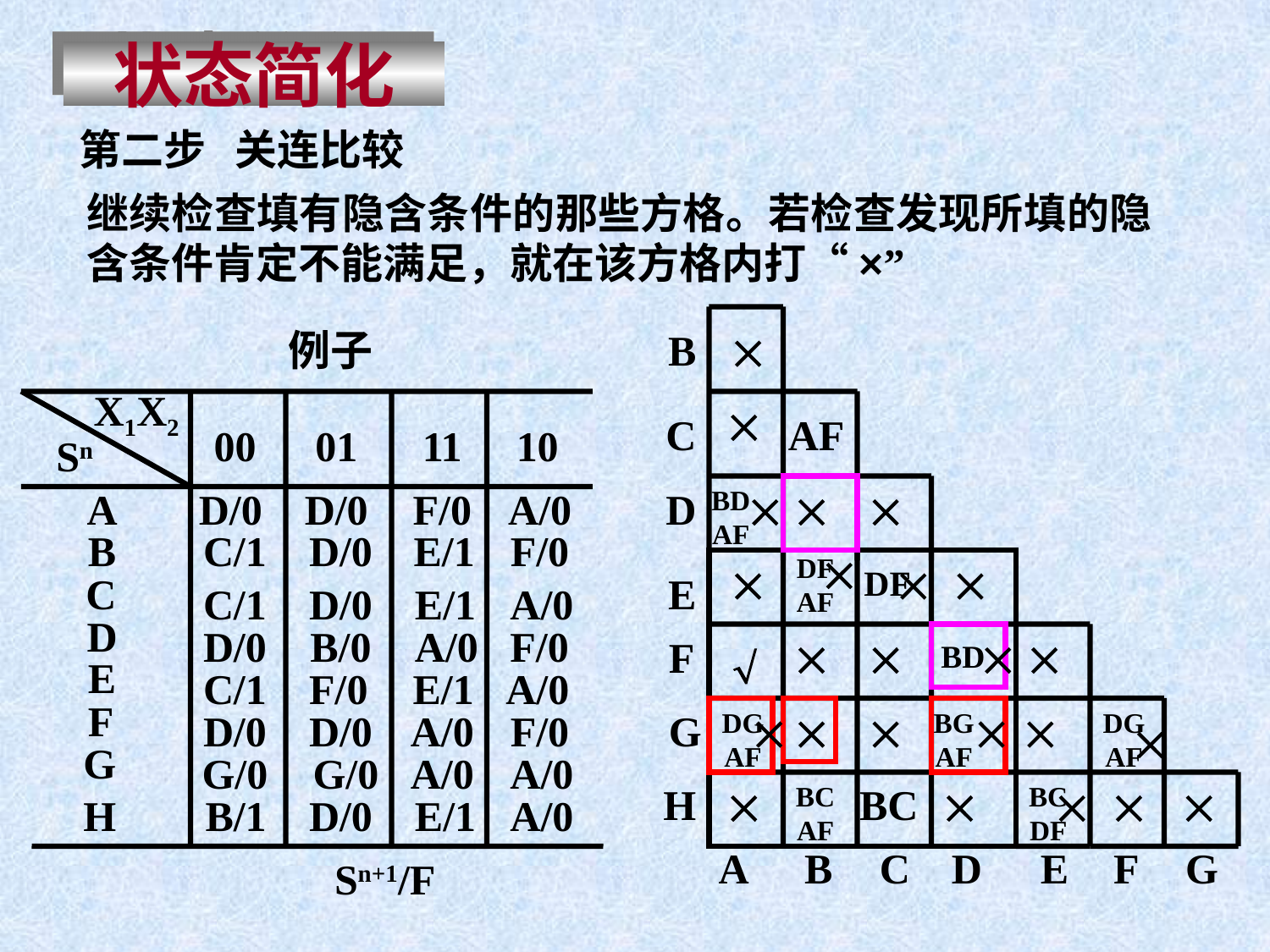

状态简化
第二步   关连比较
继续检查填有隐含条件的那些方格。若检查发现所填的隐含条件肯定不能满足，就在该方格内打“×”

B
C
D
E
F
G
H
×
×
AF
×
×
DF
AF
×
DF
×
×
×
BD
×
×
BG
AF
×
DG
AF
BC
AF
BC
×
BC
DF
×
×
BD
AF
×
√
DG
AF
×
A
B
C
D
E
F
G
例子
X1X2

00
01
11
10
Sn
A
D/0
D/0
F/0
A/0

B
C/1
D/0
E/1
F/0
C
C/1
D/0
E/1
A/0
D
D/0
B/0
A/0
F/0
E
C/1
F/0
E/1
A/0
F
D/0
D/0
A/0
F/0
G
G/0
G/0
A/0
A/0
H
B/1
D/0
E/1
A/0

Sn+1/F
×

×
×

×

×

×
×
×